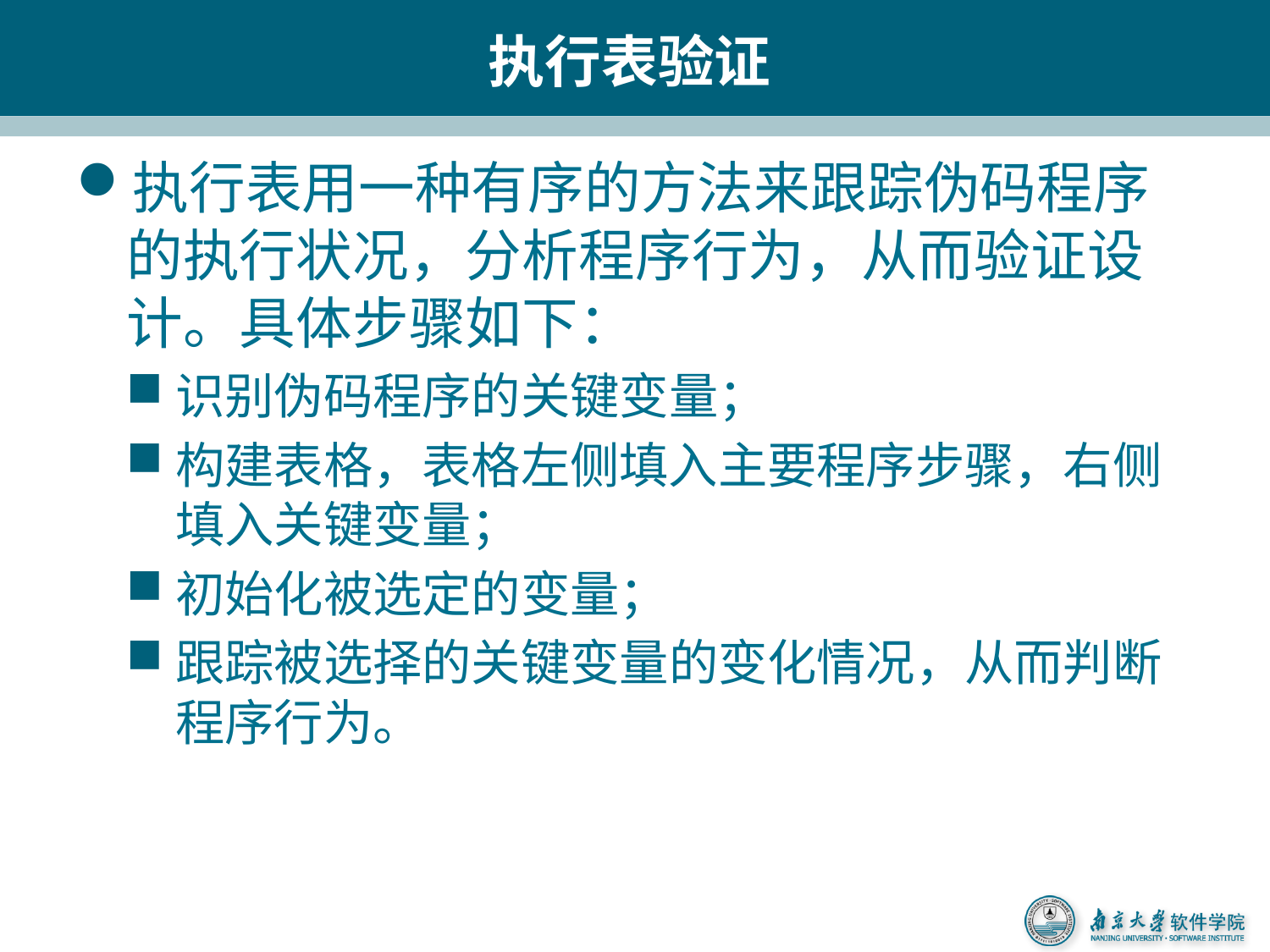

# 执行表验证
执行表用一种有序的方法来跟踪伪码程序的执行状况，分析程序行为，从而验证设计。具体步骤如下：
识别伪码程序的关键变量；
构建表格，表格左侧填入主要程序步骤，右侧填入关键变量；
初始化被选定的变量；
跟踪被选择的关键变量的变化情况，从而判断程序行为。